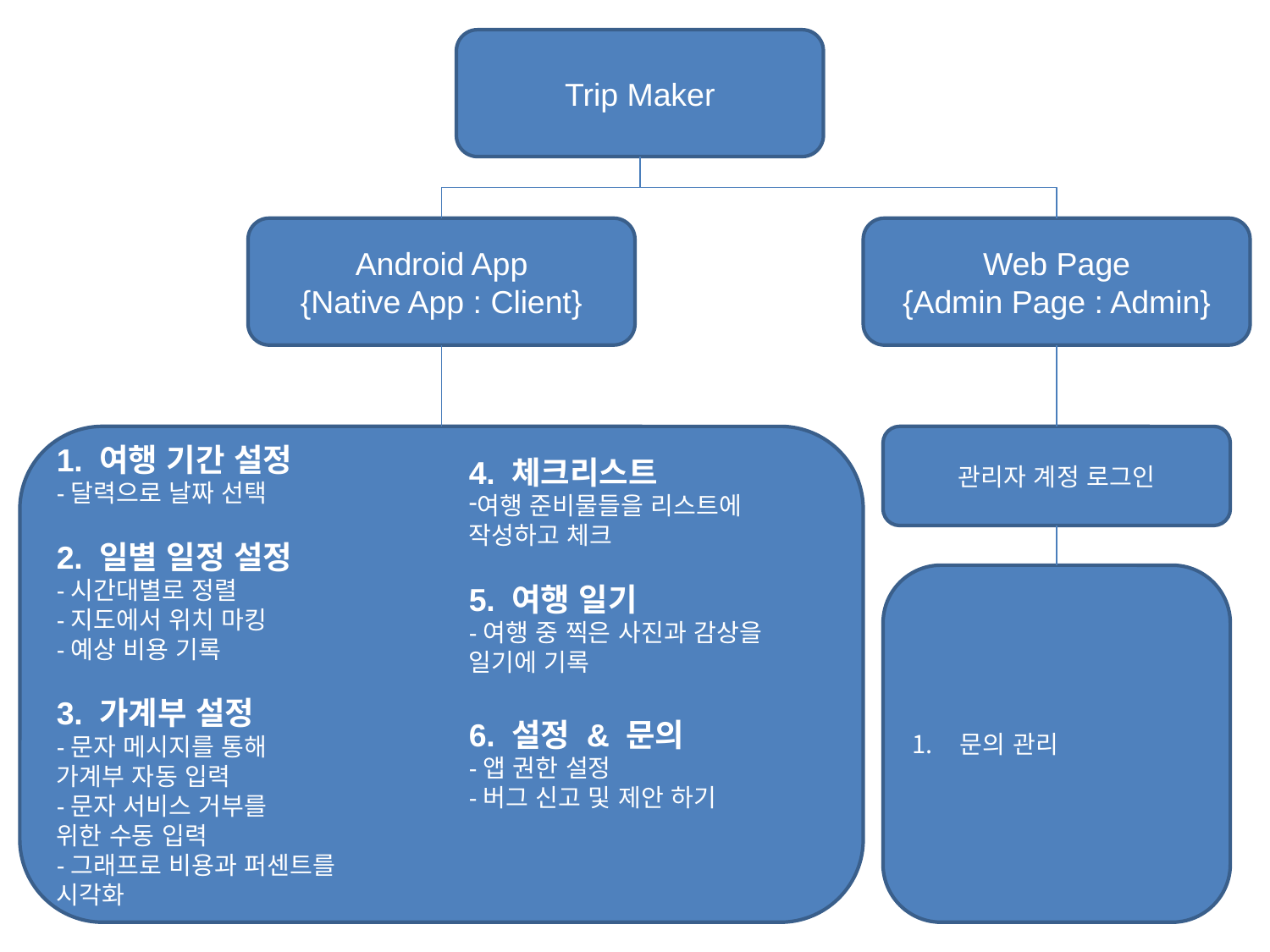

Trip Maker
Android App
{Native App : Client}
Web Page
{Admin Page : Admin}
1. 여행 기간 설정
-달력으로 날짜 선택

2. 일별 일정 설정
-시간대별로 정렬
-지도에서 위치 마킹
-예상 비용 기록

3. 가계부 설정
-문자 메시지를 통해
가계부 자동 입력
-문자 서비스 거부를
위한 수동 입력
-그래프로 비용과 퍼센트를
시각화
관리자 계정 로그인
4. 체크리스트
여행 준비물들을 리스트에
작성하고 체크

5. 여행 일기
-여행 중 찍은 사진과 감상을 일기에 기록

6. 설정 & 문의
-앱 권한 설정
-버그 신고 및 제안 하기
문의 관리